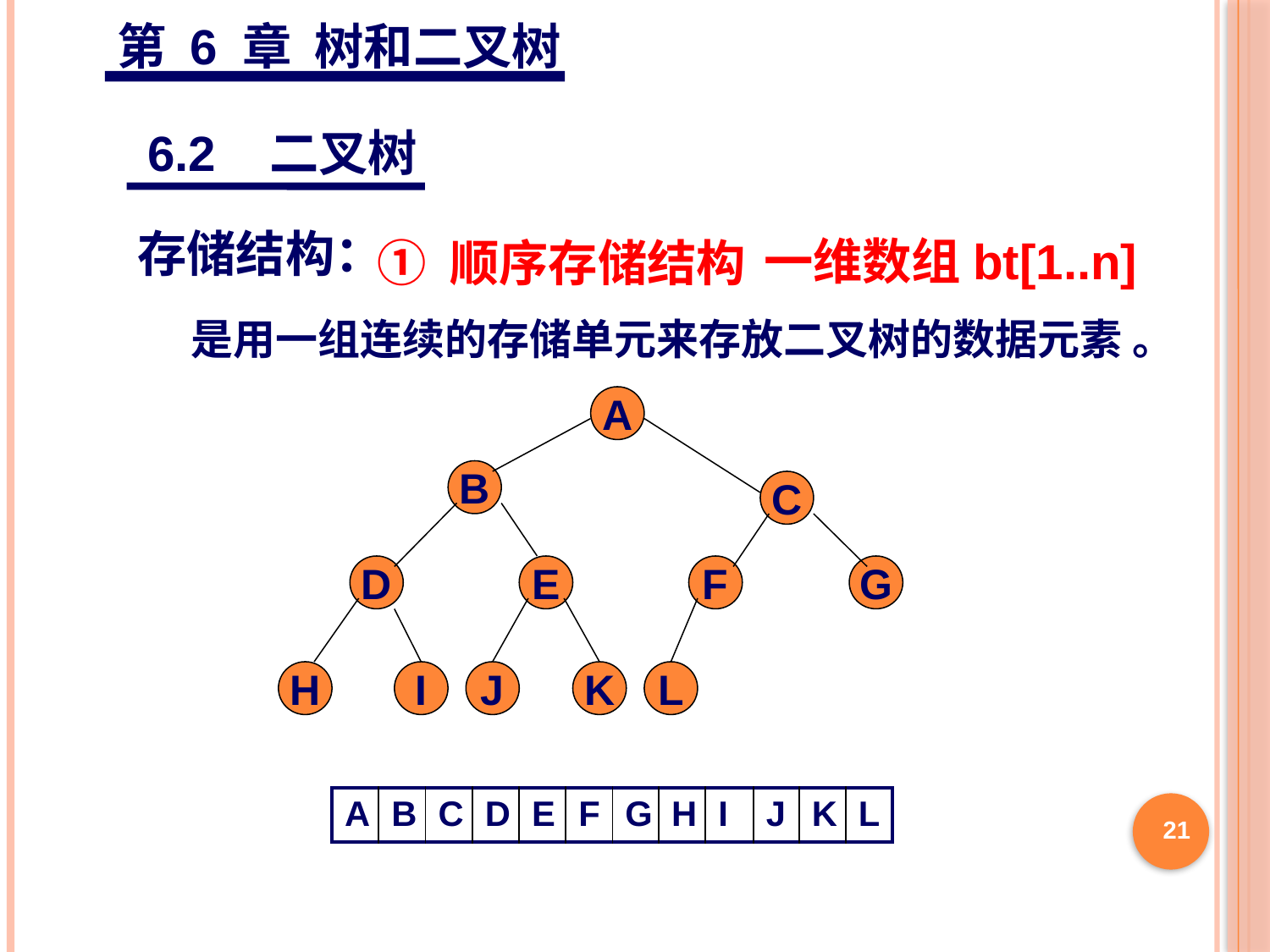

第 6 章  树和二叉树

6.2   二叉树

存储结构：
一维数组bt[1..n]
① 顺序存储结构
是用一组连续的存储单元来存放二叉树的数据元素 。
A

B
C

D
E
F
G

H
I
J
K
L
| A | B | C | D | E | F | G | H | I | J | K | L |
| --- | --- | --- | --- | --- | --- | --- | --- | --- | --- | --- | --- |
21